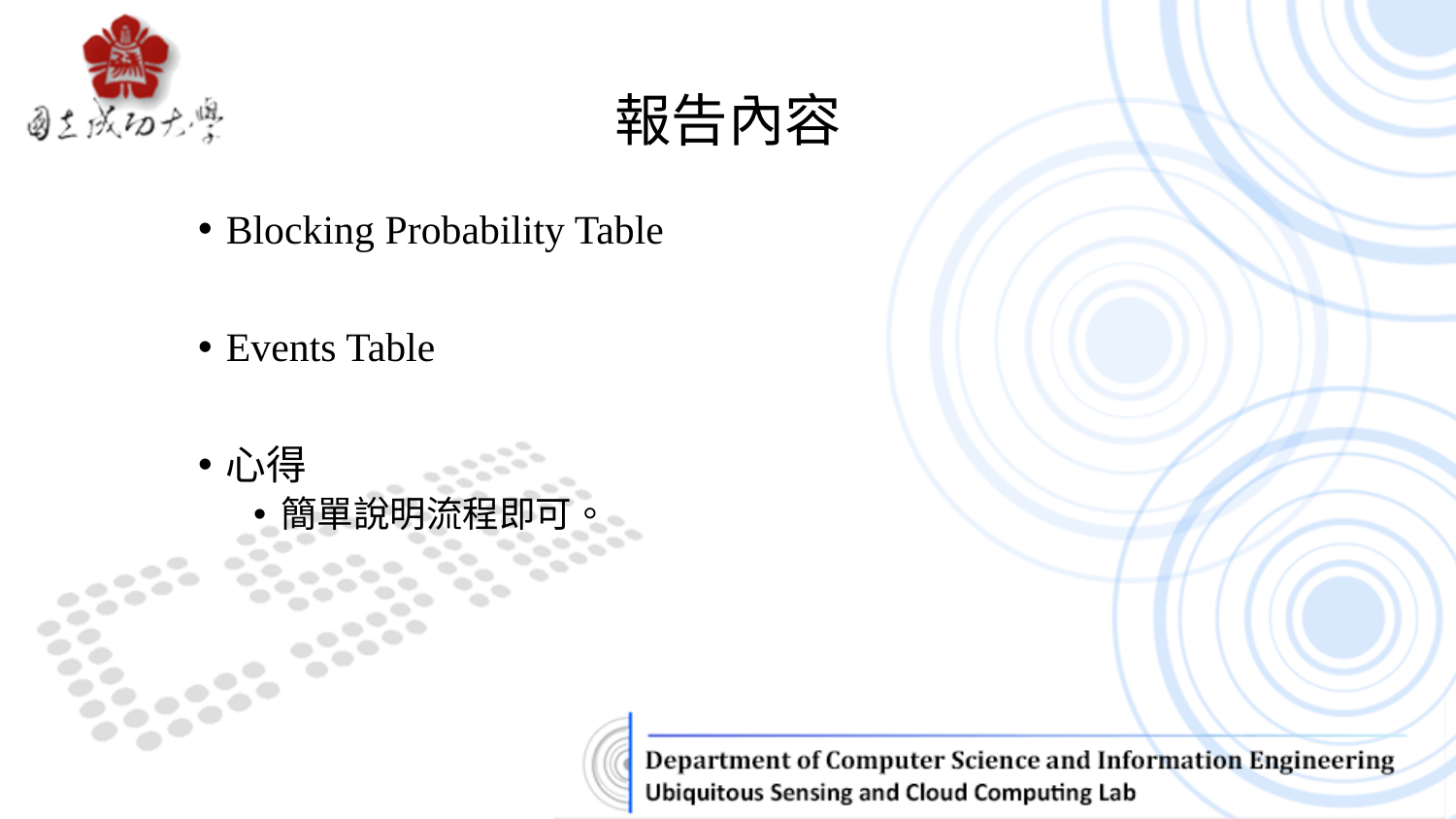

# 報告內容
Blocking Probability Table

Events Table

心得
簡單說明流程即可。